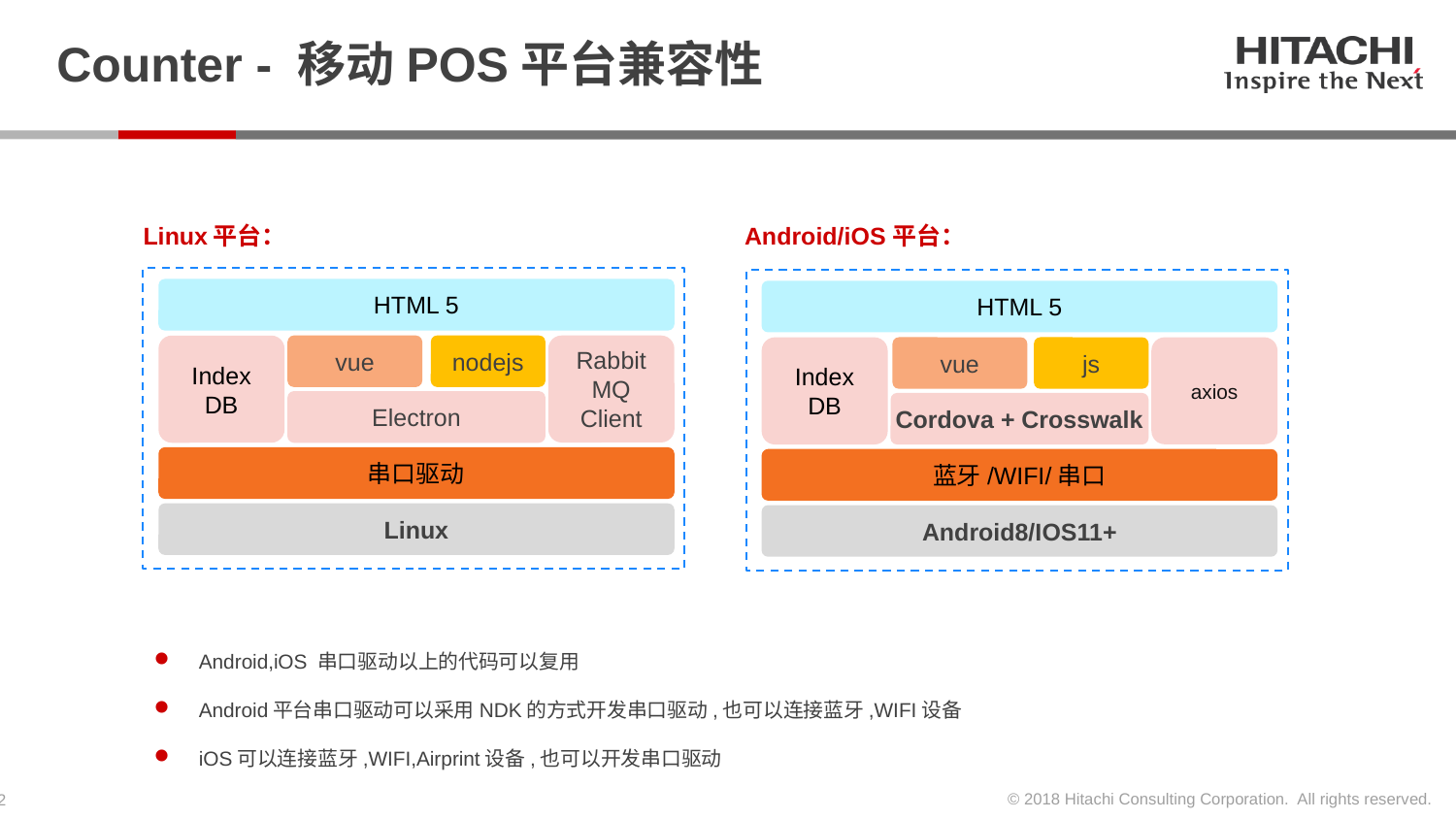

# Counter - 移动POS平台兼容性
Linux平台：
Android/iOS平台：

HTML 5
HTML 5
Index
DB
vue
nodejs
Rabbit
MQ
Client
Index
DB
vue
js
axios
Electron
Cordova + Crosswalk
串口驱动
蓝牙/WIFI/串口
Linux
Android8/IOS11+
Android,iOS 串口驱动以上的代码可以复用
Android平台串口驱动可以采用NDK的方式开发串口驱动,也可以连接蓝牙,WIFI设备
iOS可以连接蓝牙,WIFI,Airprint设备,也可以开发串口驱动